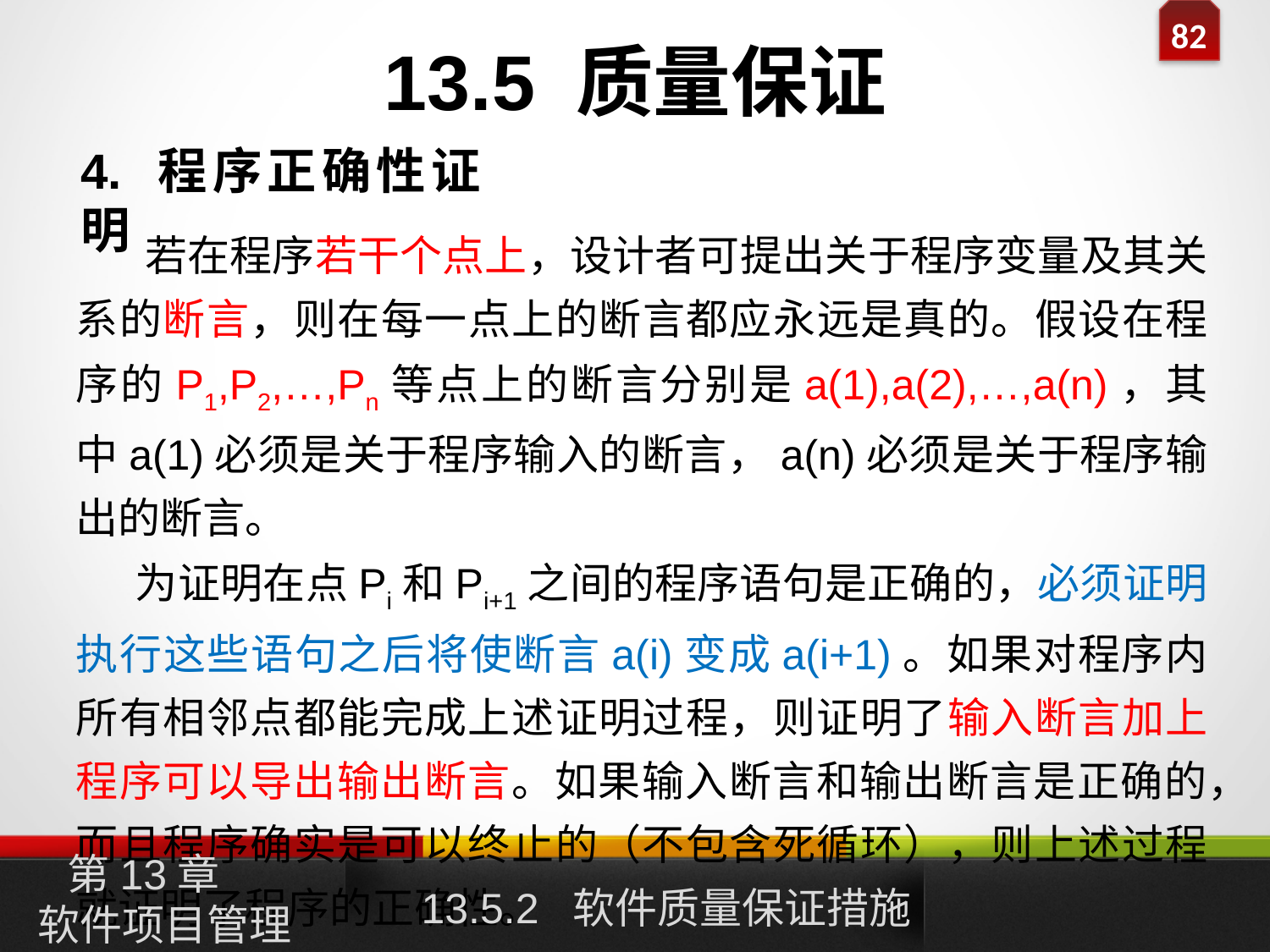

# 13.5 质量保证
4. 程序正确性证明
      若在程序若干个点上，设计者可提出关于程序变量及其关系的断言，则在每一点上的断言都应永远是真的。假设在程序的P1,P2,…,Pn等点上的断言分别是a(1),a(2),…,a(n)，其中a(1)必须是关于程序输入的断言，a(n)必须是关于程序输出的断言。
     为证明在点Pi和Pi+1之间的程序语句是正确的，必须证明执行这些语句之后将使断言a(i)变成a(i+1)。如果对程序内所有相邻点都能完成上述证明过程，则证明了输入断言加上程序可以导出输出断言。如果输入断言和输出断言是正确的，而且程序确实是可以终止的（不包含死循环），则上述过程就证明了程序的正确性。
第13章
软件项目管理
13.5.2  软件质量保证措施